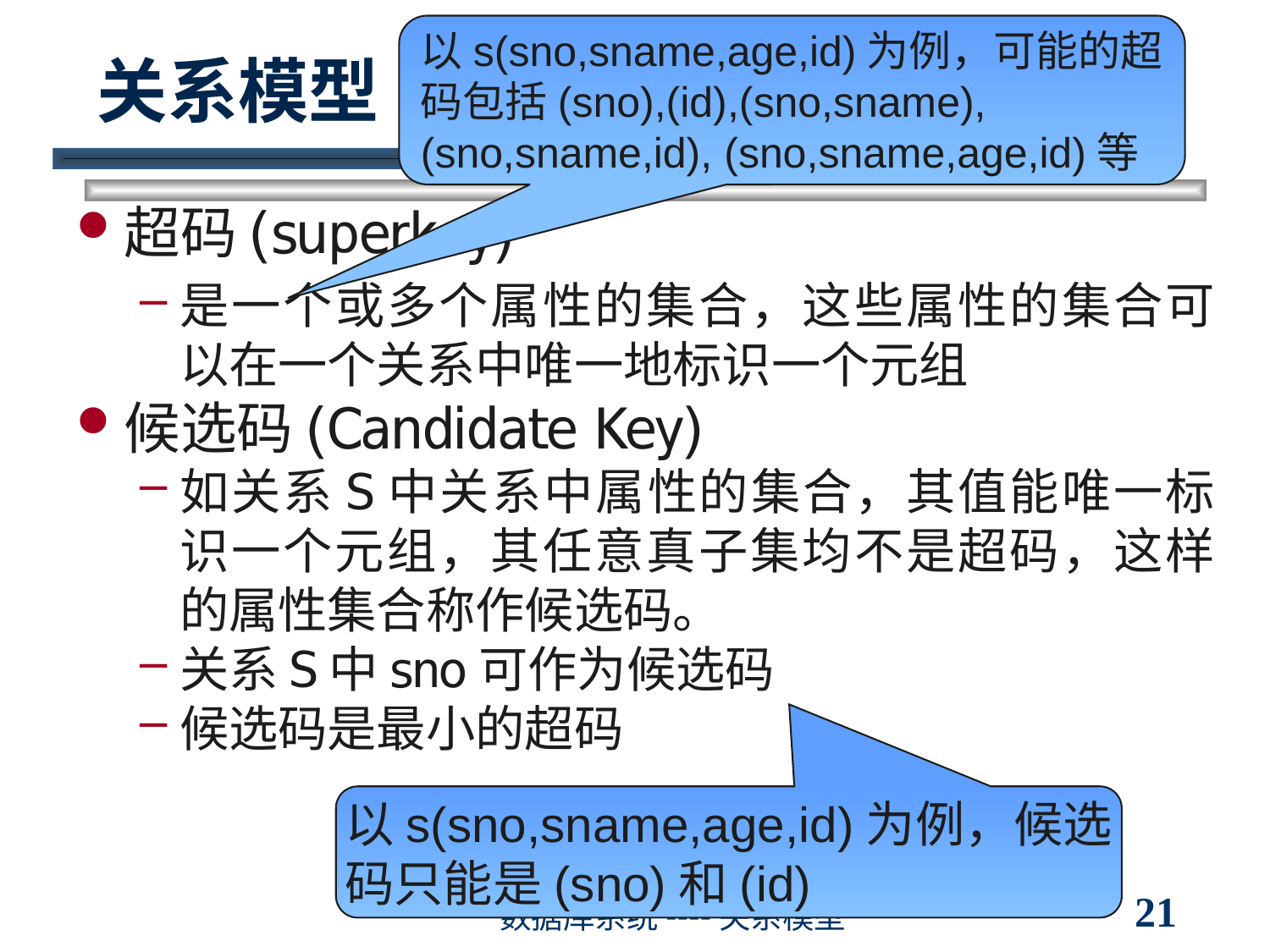

以s(sno,sname,age,id)为例，可能的超码包括(sno),(id),(sno,sname), (sno,sname,id), (sno,sname,age,id)等
# 关系模型
超码(superkey)
是一个或多个属性的集合，这些属性的集合可以在一个关系中唯一地标识一个元组
候选码(Candidate Key)
如关系S中关系中属性的集合，其值能唯一标识一个元组，其任意真子集均不是超码，这样的属性集合称作候选码。
关系S中sno可作为候选码
候选码是最小的超码
以s(sno,sname,age,id)为例，候选码只能是(sno)和(id)
21
数据库系统----关系模型